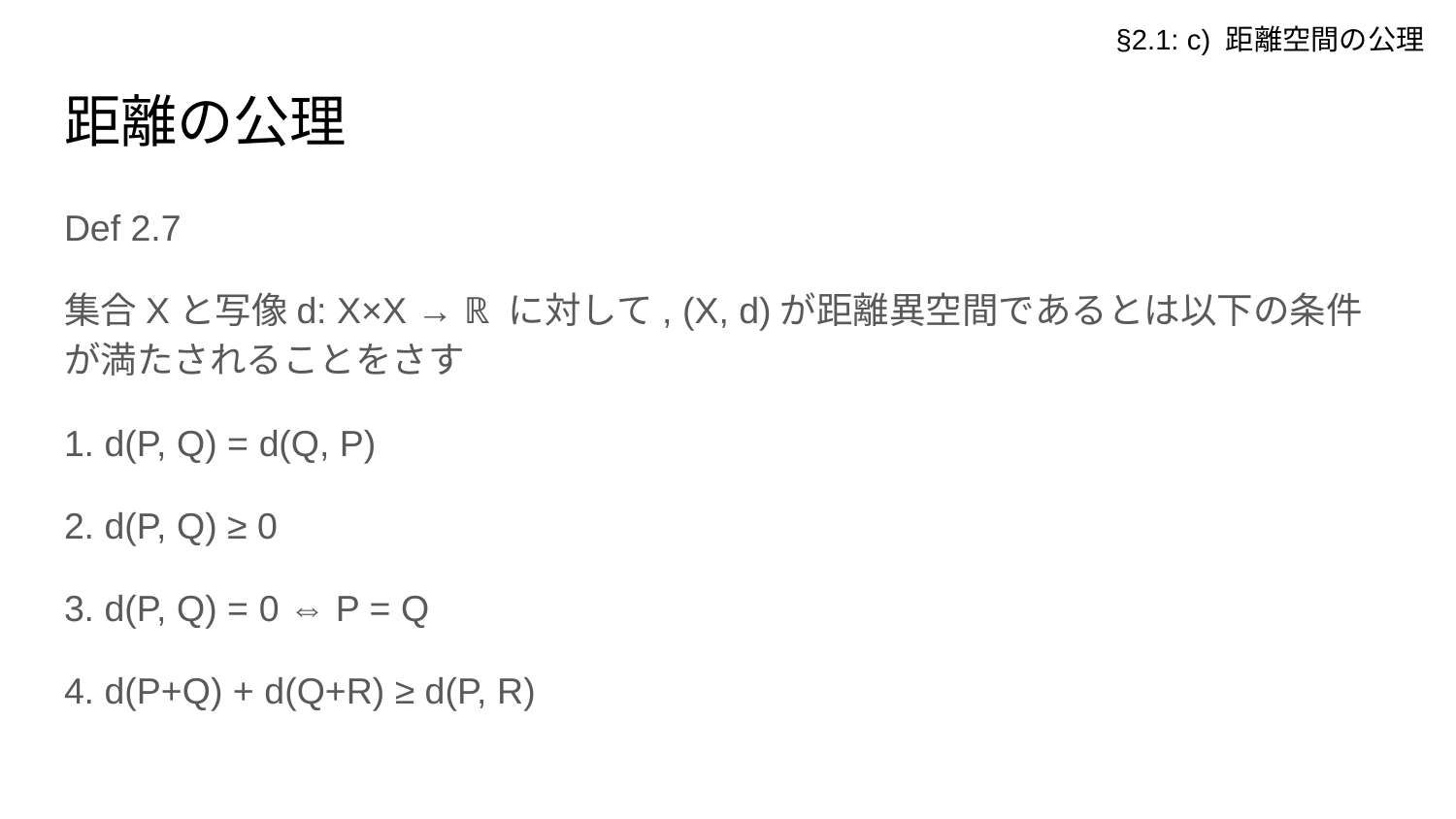

§2.1: c) 距離空間の公理

# 距離の公理
Def 2.7
集合Xと写像d: X×X → ℝ に対して, (X, d)が距離異空間であるとは以下の条件が満たされることをさす
1. d(P, Q) = d(Q, P)
2. d(P, Q) ≥ 0
3. d(P, Q) = 0 ⇔ P = Q
4. d(P+Q) + d(Q+R) ≥ d(P, R)